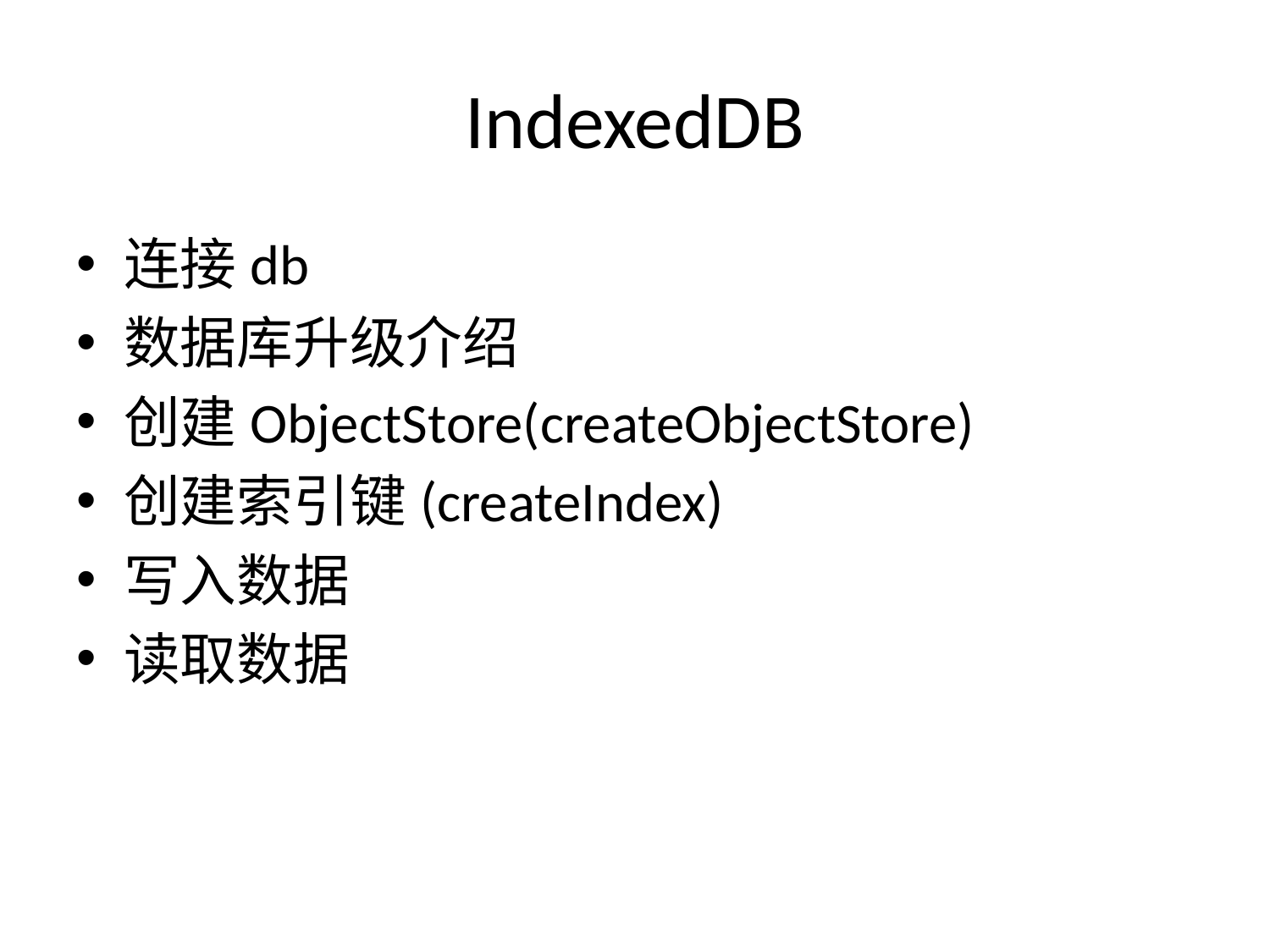

# IndexedDB
连接db
数据库升级介绍
创建ObjectStore(createObjectStore)
创建索引键(createIndex)
写入数据
读取数据